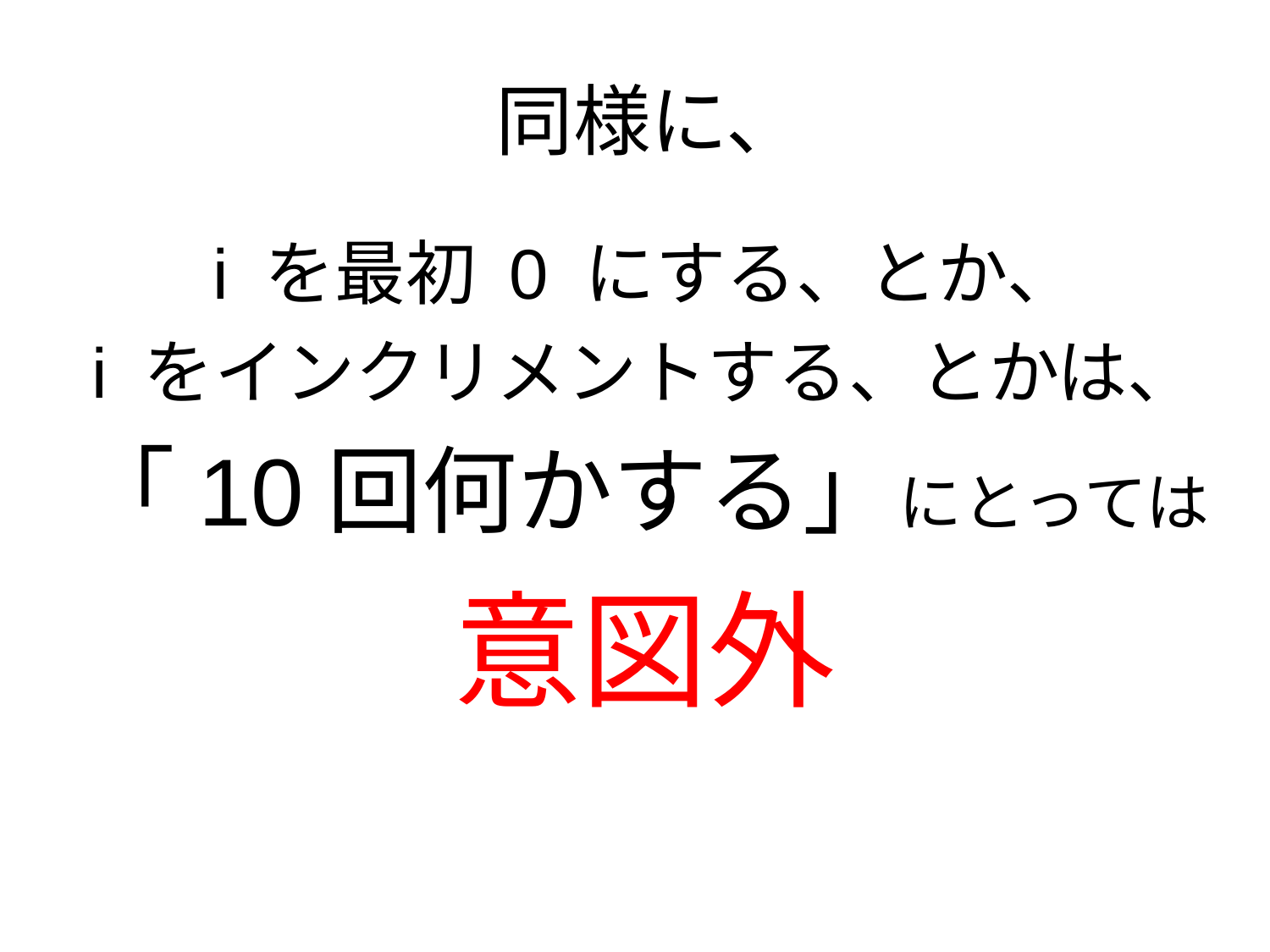

# 同様に、
i を最初 0 にする、とか、
i をインクリメントする、とかは、
「10回何かする」にとっては
意図外